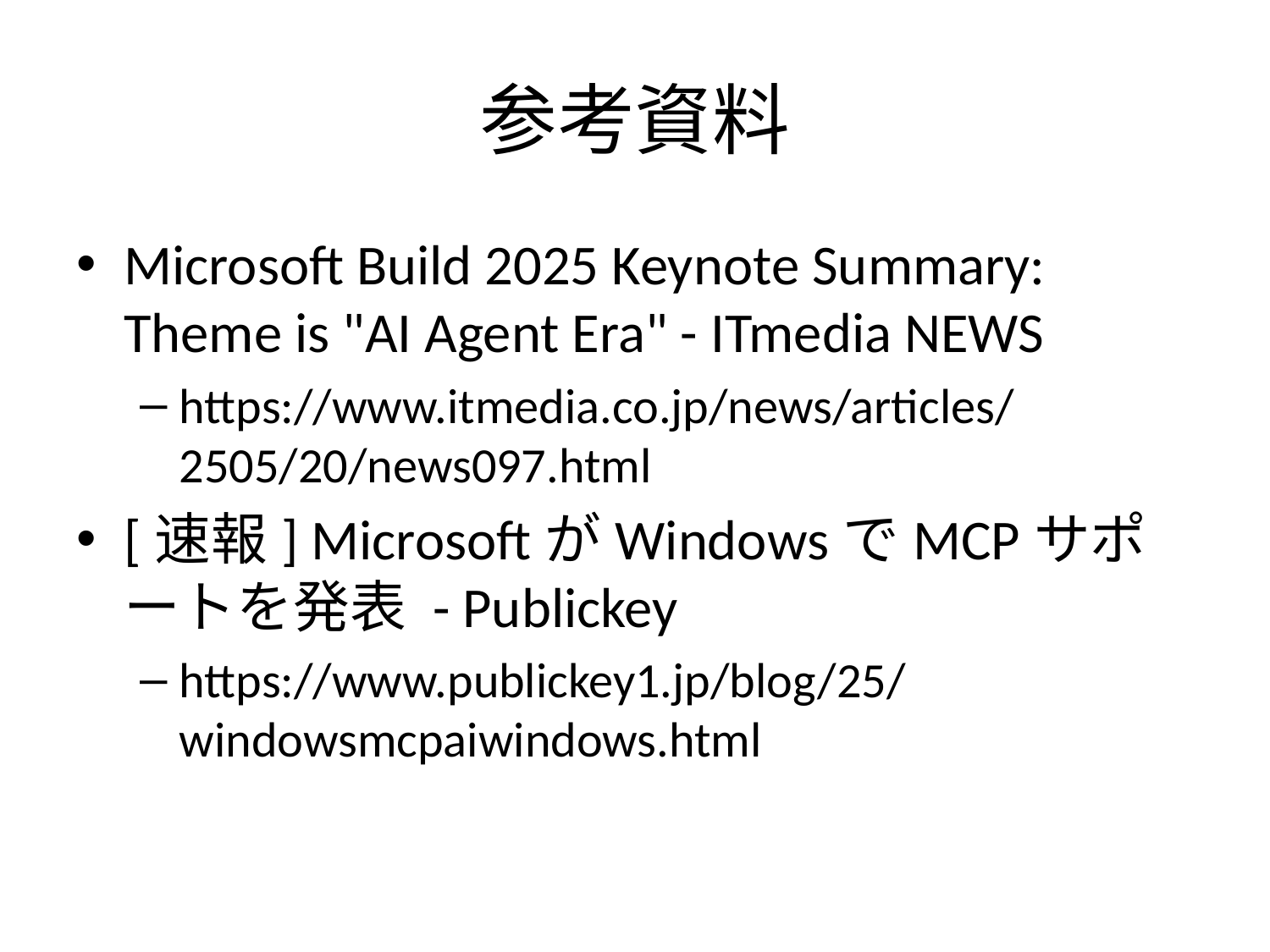

# 参考資料
Microsoft Build 2025 Keynote Summary: Theme is "AI Agent Era" - ITmedia NEWS
https://www.itmedia.co.jp/news/articles/2505/20/news097.html
[速報] MicrosoftがWindowsでMCPサポートを発表 - Publickey
https://www.publickey1.jp/blog/25/windowsmcpaiwindows.html